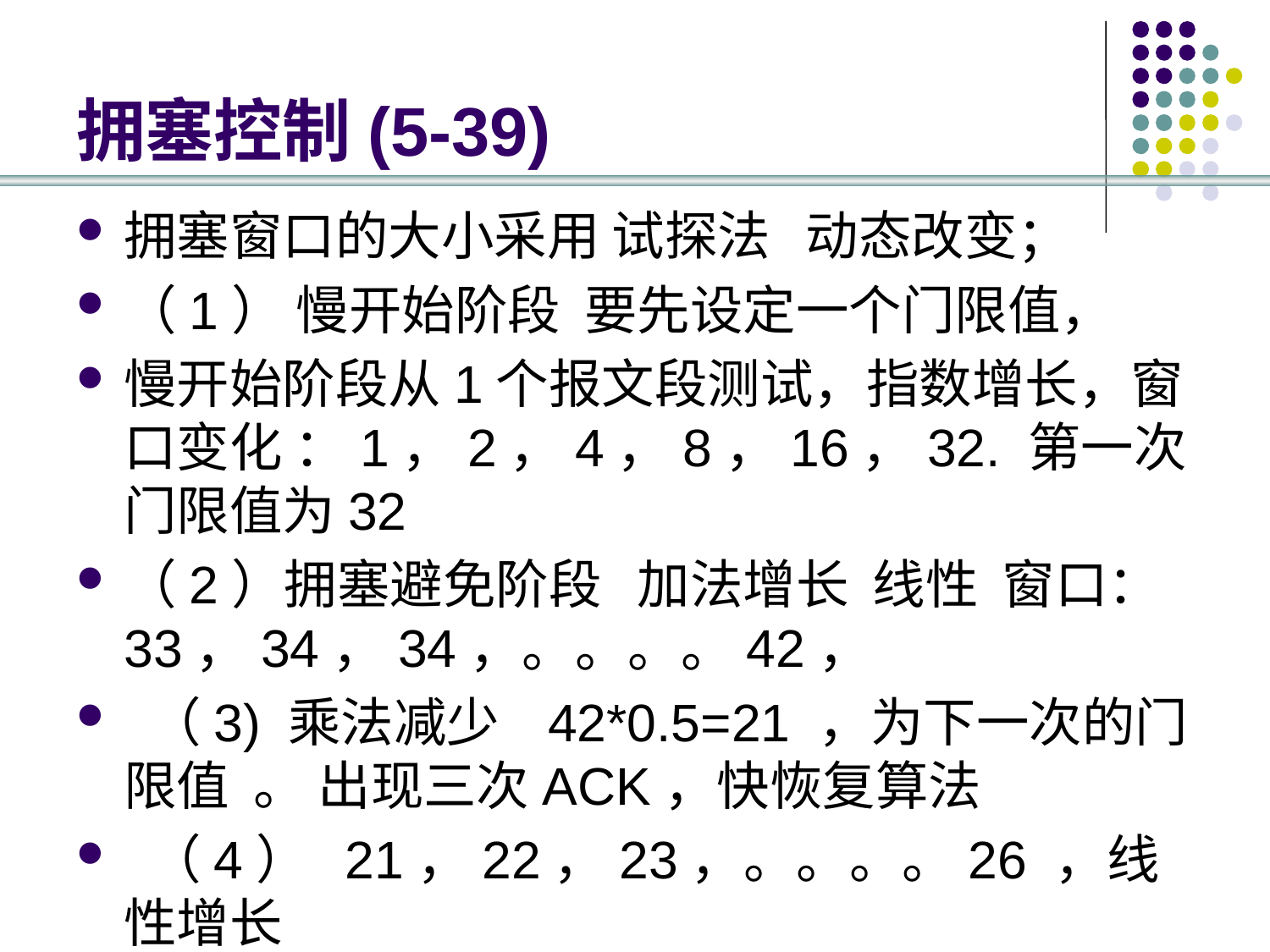

# 拥塞控制(5-39)
拥塞窗口的大小采用 试探法   动态改变；
（1） 慢开始阶段  要先设定一个门限值，
慢开始阶段从1个报文段测试，指数增长，窗口变化 ：1，2，4，8，16，32. 第一次门限值为32
（2）拥塞避免阶段   加法增长  线性  窗口：33，34，34，。。。。42，
 （3) 乘法减少   42*0.5=21 ，为下一次的门限值  。 出现三次ACK，快恢复算法
 （4）  21，22，23，。。。。26 ，线性增长